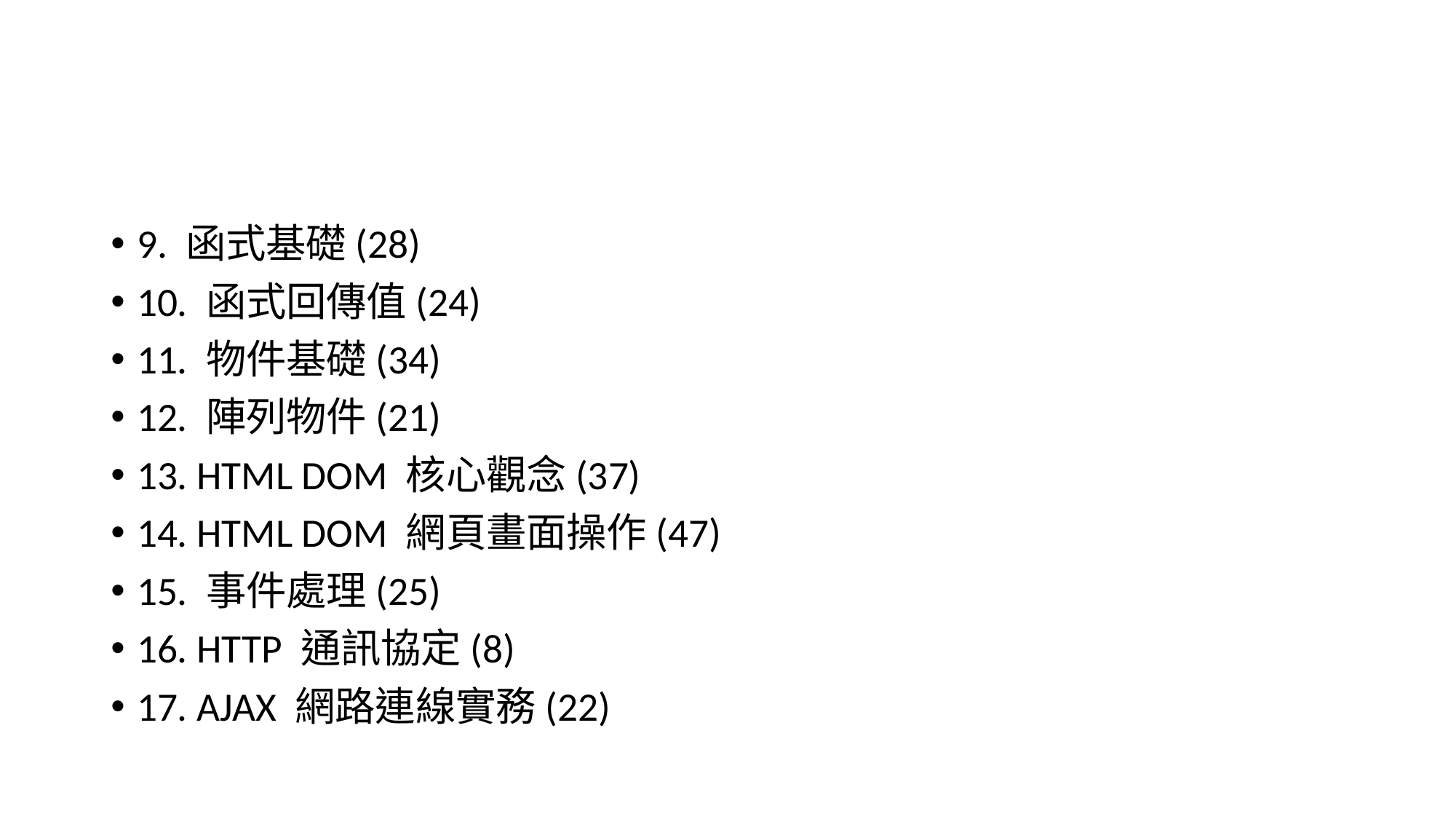

9. 函式基礎(28)
10. 函式回傳值(24)
11. 物件基礎(34)
12. 陣列物件(21)
13. HTML DOM 核心觀念(37)
14. HTML DOM 網頁畫面操作(47)
15. 事件處理(25)
16. HTTP 通訊協定(8)
17. AJAX 網路連線實務(22)